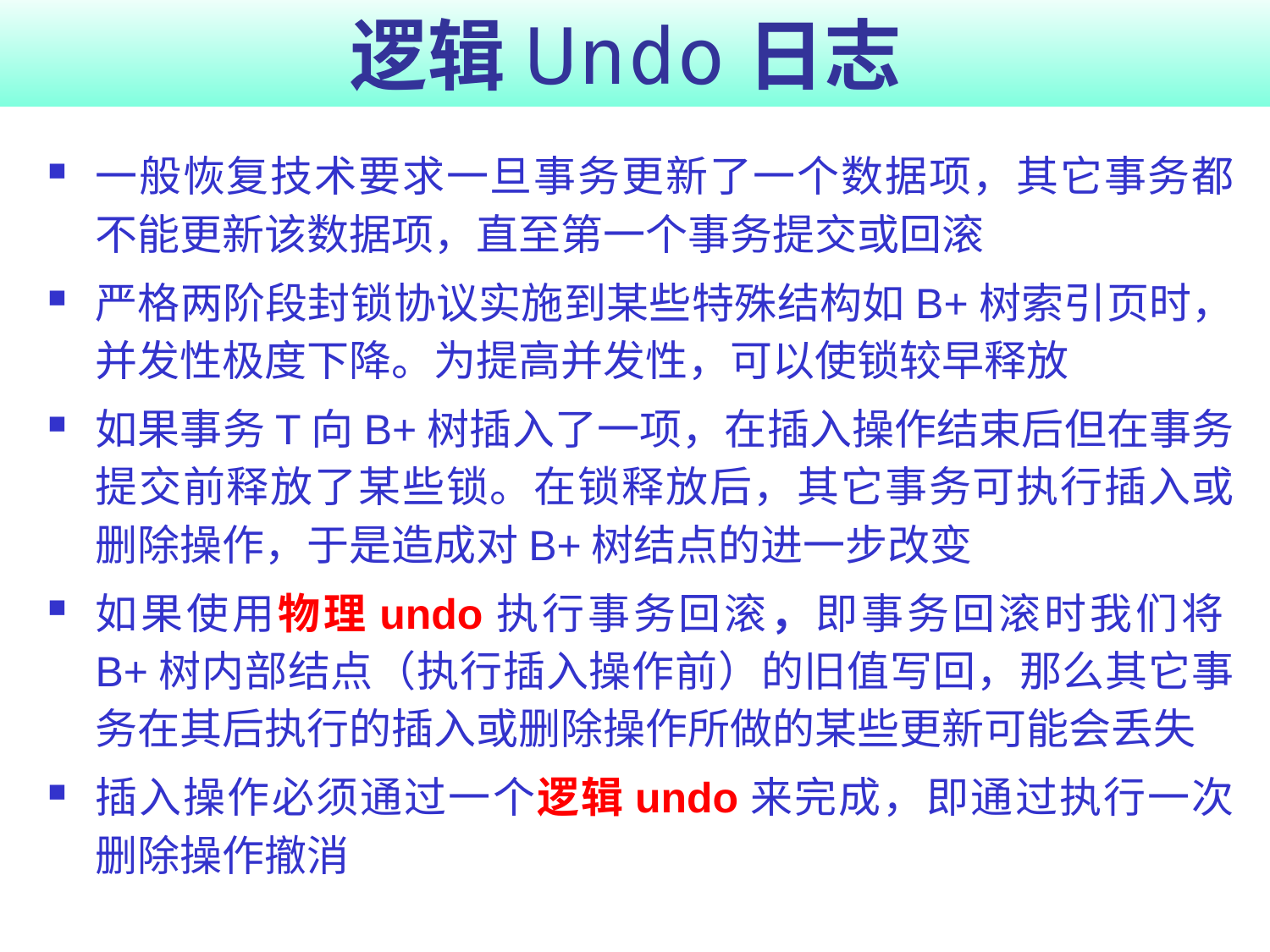

# 逻辑Undo日志
一般恢复技术要求一旦事务更新了一个数据项，其它事务都不能更新该数据项，直至第一个事务提交或回滚
严格两阶段封锁协议实施到某些特殊结构如B+树索引页时，并发性极度下降。为提高并发性，可以使锁较早释放
如果事务T向B+树插入了一项，在插入操作结束后但在事务提交前释放了某些锁。在锁释放后，其它事务可执行插入或删除操作，于是造成对B+树结点的进一步改变
如果使用物理undo执行事务回滚，即事务回滚时我们将B+树内部结点（执行插入操作前）的旧值写回，那么其它事务在其后执行的插入或删除操作所做的某些更新可能会丢失
插入操作必须通过一个逻辑undo来完成，即通过执行一次删除操作撤消